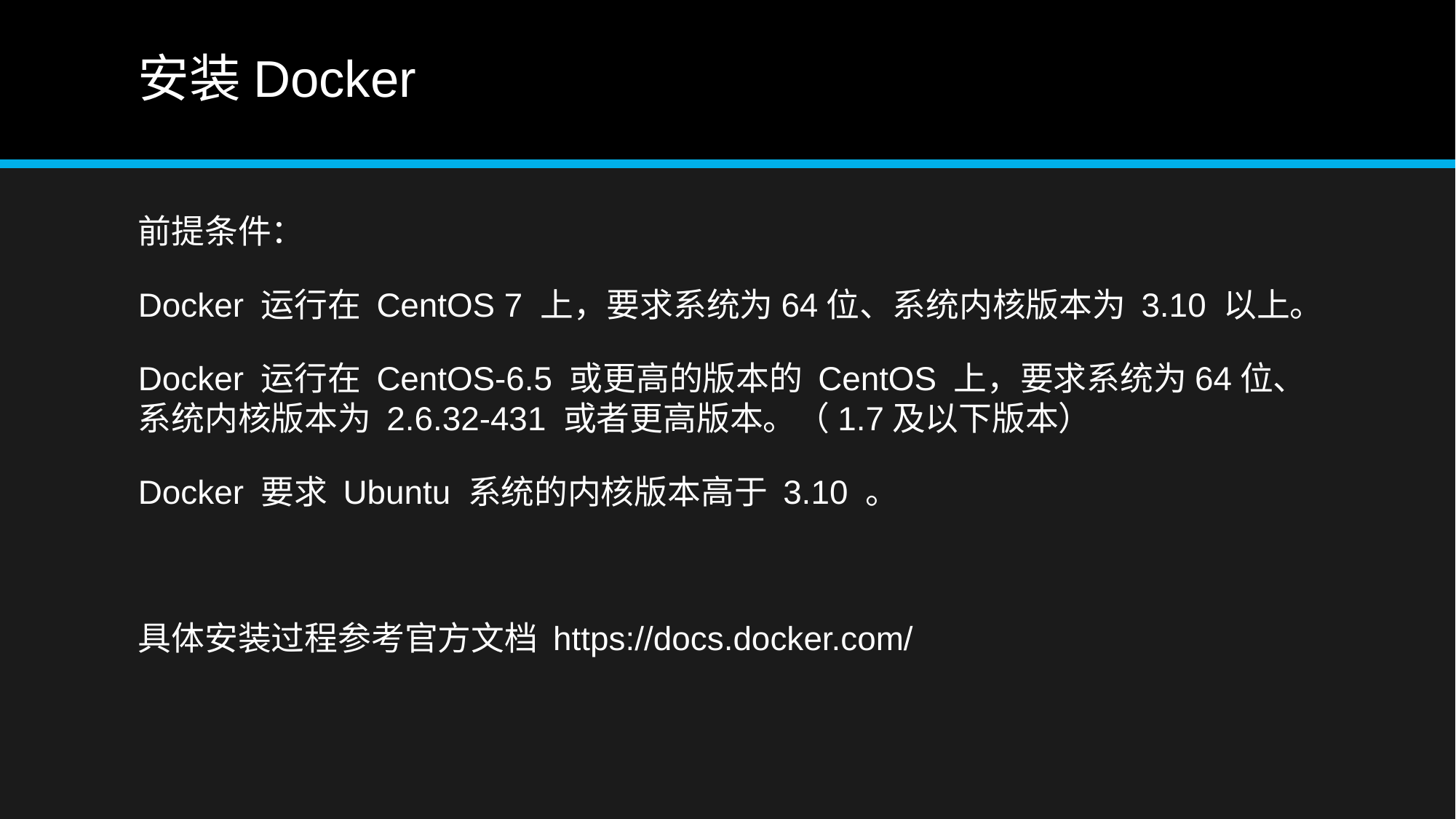

# 安装Docker
前提条件：
Docker 运行在 CentOS 7 上，要求系统为64位、系统内核版本为 3.10 以上。
Docker 运行在 CentOS-6.5 或更高的版本的 CentOS 上，要求系统为64位、系统内核版本为 2.6.32-431 或者更高版本。（1.7及以下版本）
Docker 要求 Ubuntu 系统的内核版本高于 3.10 。

具体安装过程参考官方文档 https://docs.docker.com/